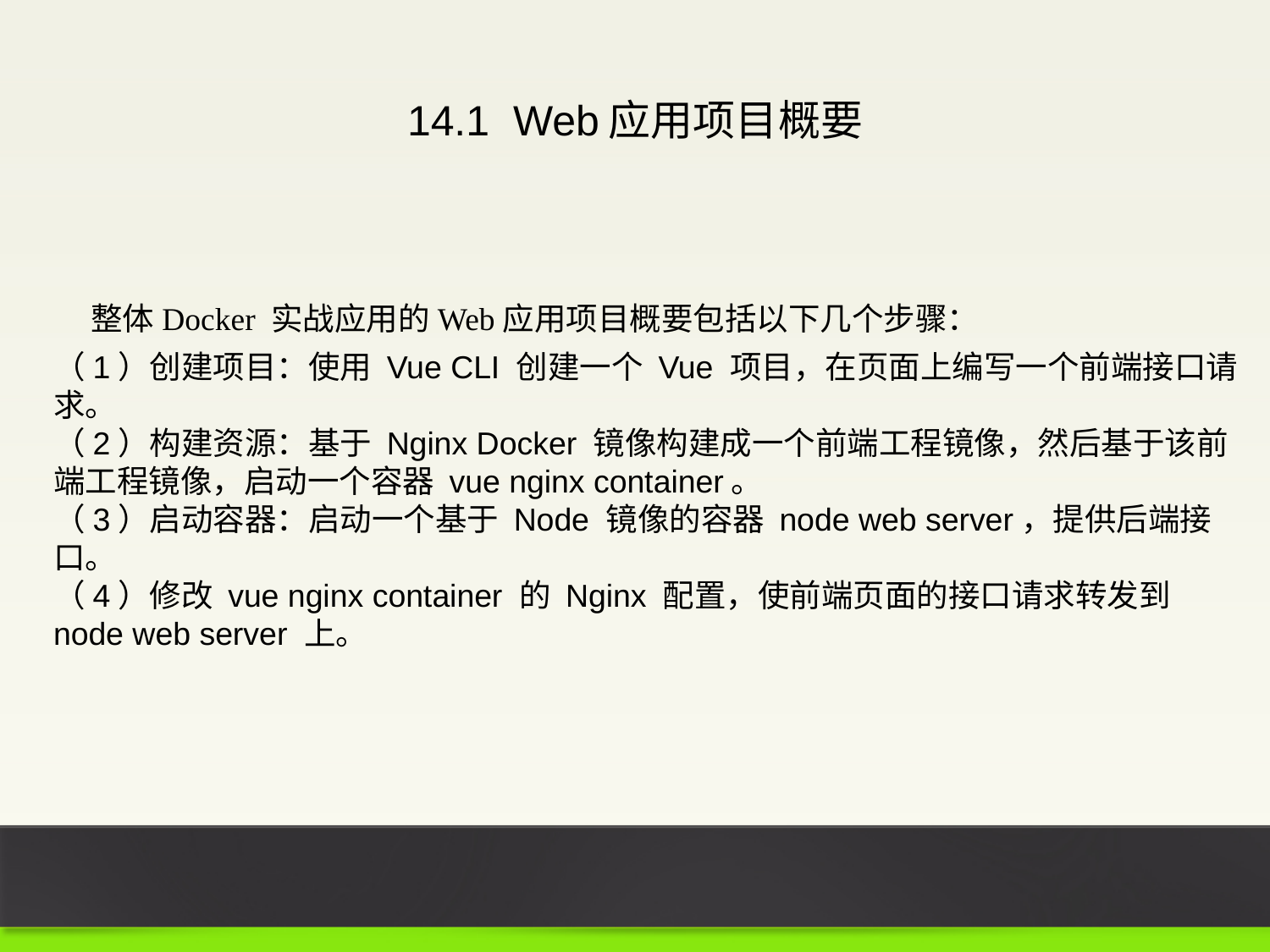

14.1  Web应用项目概要
整体Docker 实战应用的Web应用项目概要包括以下几个步骤：
（1）创建项目：使用 Vue CLI 创建一个 Vue 项目，在页面上编写一个前端接口请求。
（2）构建资源：基于 Nginx Docker 镜像构建成一个前端工程镜像，然后基于该前端工程镜像，启动一个容器 vue nginx container。
（3）启动容器：启动一个基于 Node 镜像的容器 node web server，提供后端接口。
（4）修改 vue nginx container 的 Nginx 配置，使前端页面的接口请求转发到 node web server 上。